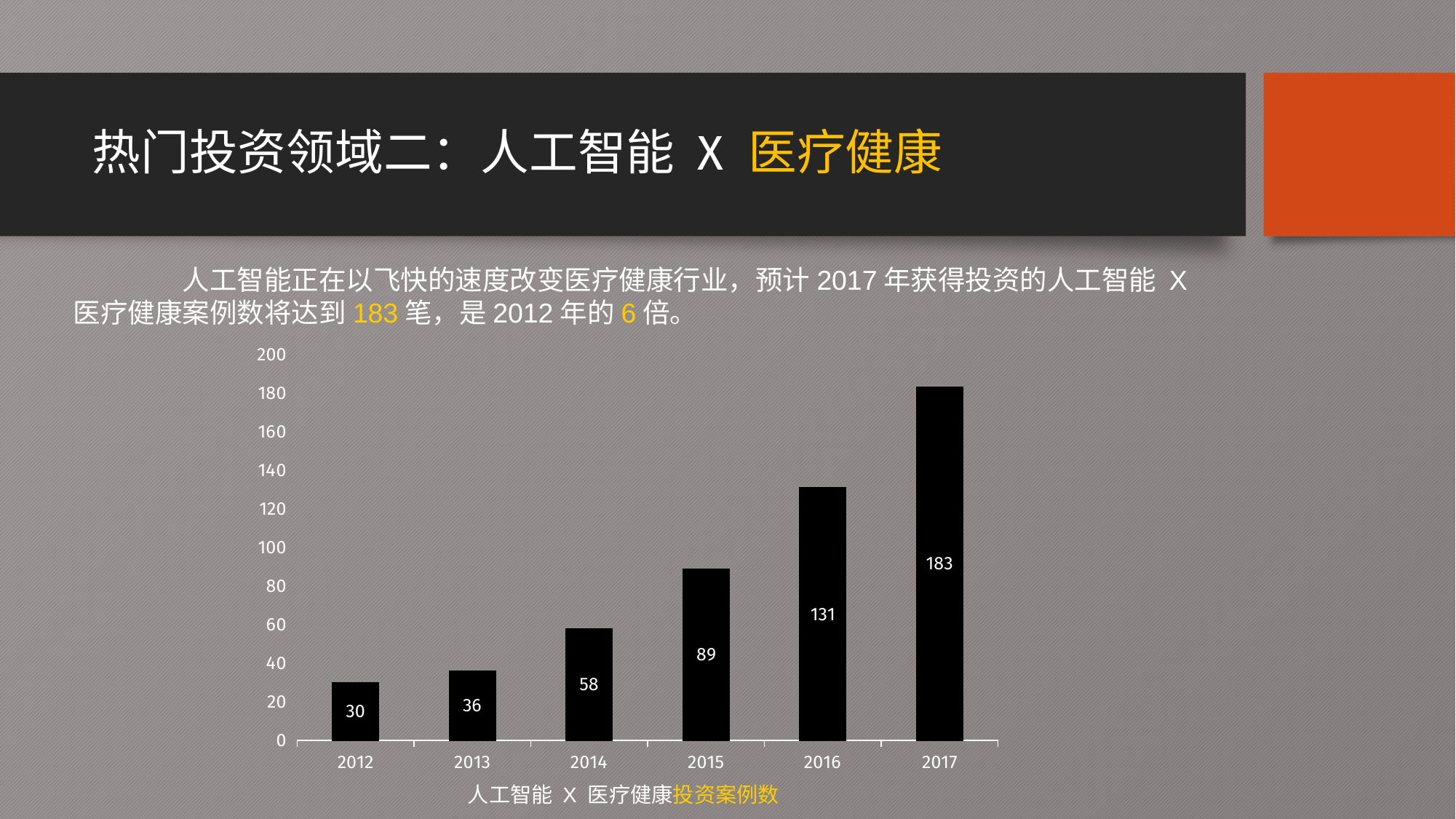

# 热门投资领域二：人工智能 X 医疗健康
	人工智能正在以飞快的速度改变医疗健康行业，预计2017年获得投资的人工智能 X 医疗健康案例数将达到183笔，是2012年的6倍。

### Chart

| Category | 投资数量 |
|---|---|
| 2012 | 30.0 |
| 2013 | 36.0 |
| 2014 | 58.0 |
| 2015 | 89.0 |
| 2016 | 131.0 |
| 2017 | 183.0 |
人工智能 X 医疗健康投资案例数